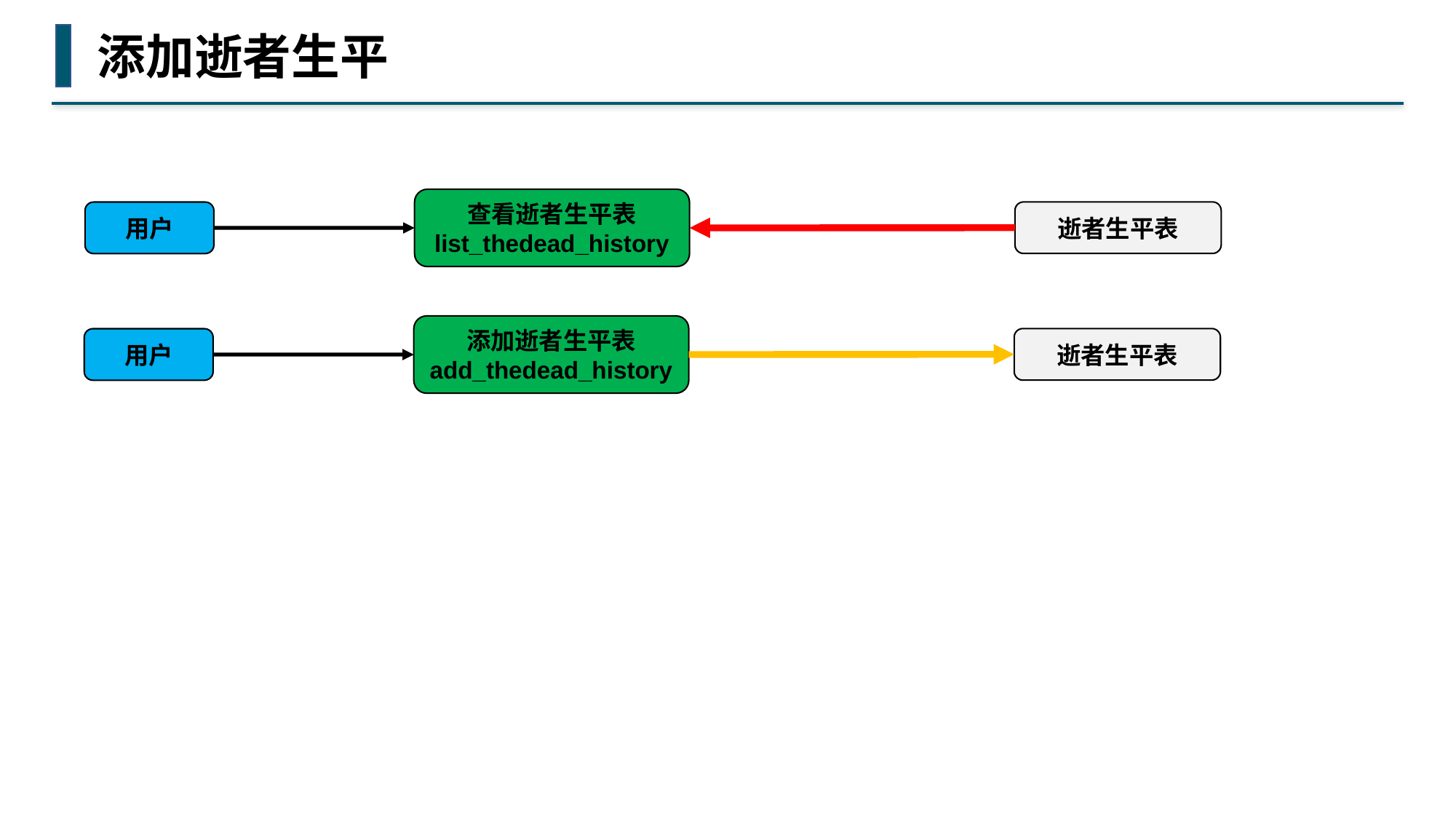

添加逝者生平

查看逝者生平表
list_thedead_history
逝者生平表
用户
添加逝者生平表
add_thedead_history
逝者生平表
用户